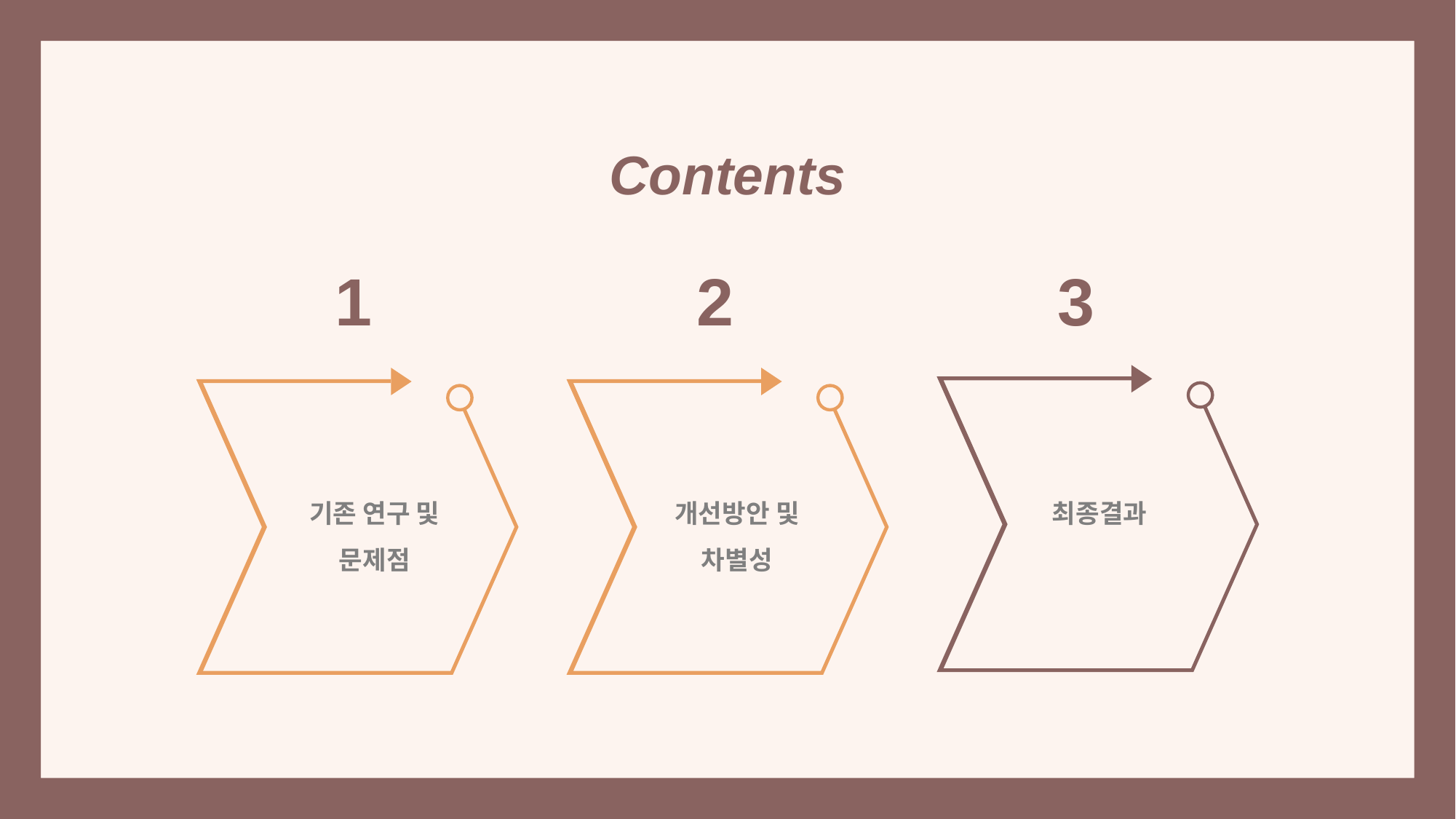

Contents
3
1
2

기존 연구 및 문제점
최종결과
개선방안 및 차별성